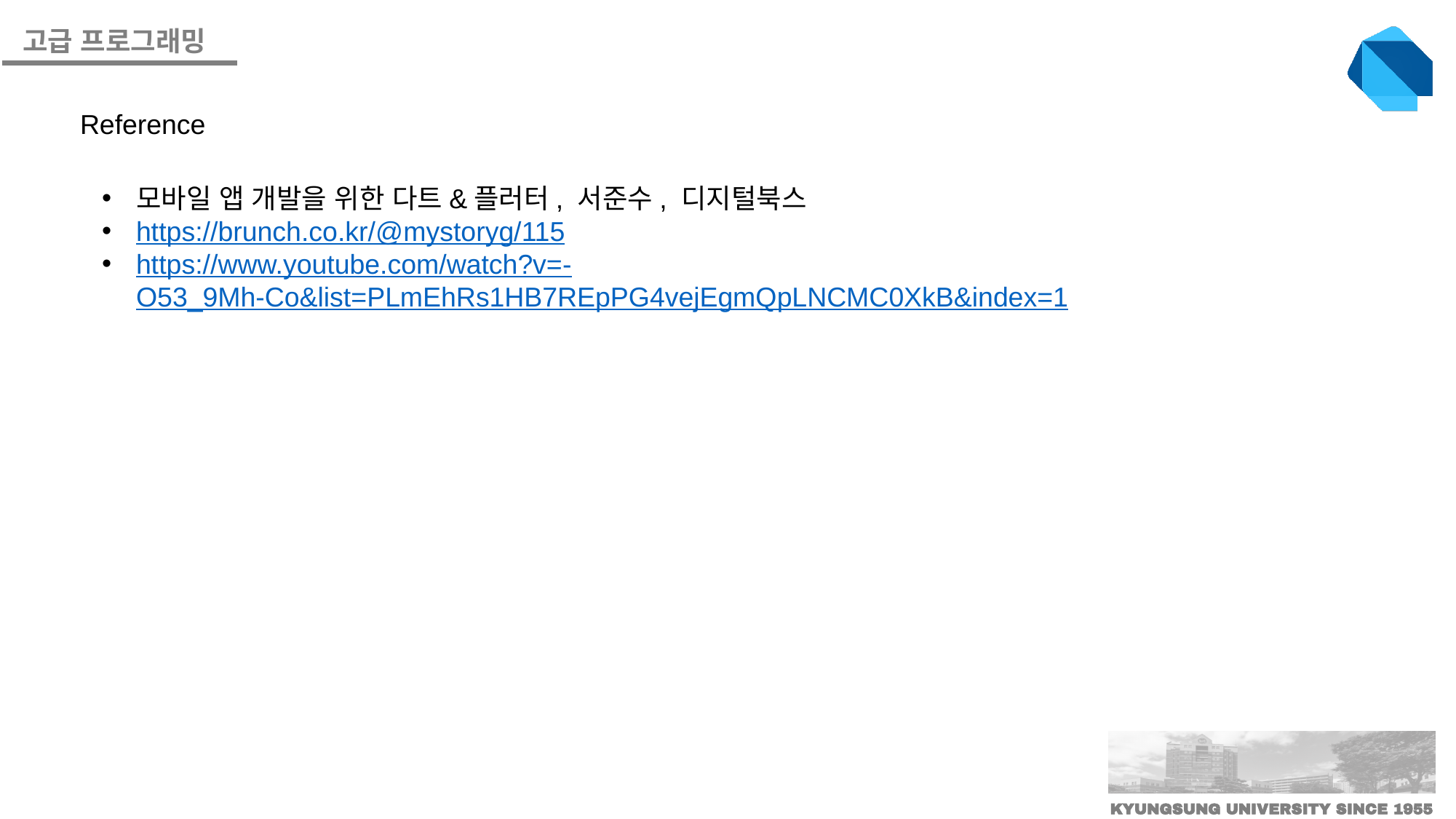

Reference
모바일 앱 개발을 위한 다트&플러터, 서준수, 디지털북스
https://brunch.co.kr/@mystoryg/115
https://www.youtube.com/watch?v=-O53_9Mh-Co&list=PLmEhRs1HB7REpPG4vejEgmQpLNCMC0XkB&index=1